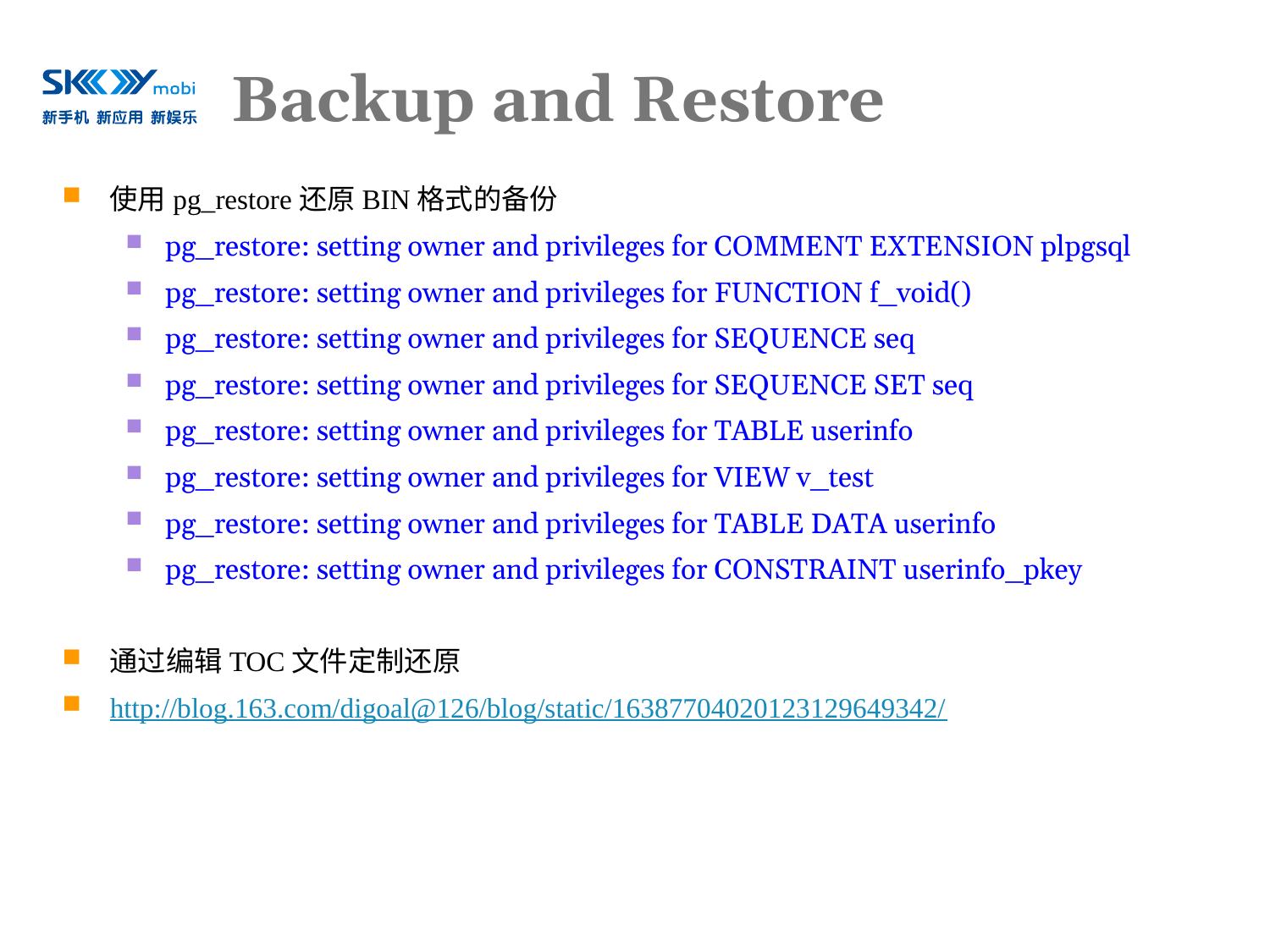

# Backup and Restore
使用pg_restore还原BIN格式的备份
pg_restore: setting owner and privileges for COMMENT EXTENSION plpgsql
pg_restore: setting owner and privileges for FUNCTION f_void()
pg_restore: setting owner and privileges for SEQUENCE seq
pg_restore: setting owner and privileges for SEQUENCE SET seq
pg_restore: setting owner and privileges for TABLE userinfo
pg_restore: setting owner and privileges for VIEW v_test
pg_restore: setting owner and privileges for TABLE DATA userinfo
pg_restore: setting owner and privileges for CONSTRAINT userinfo_pkey

通过编辑TOC文件定制还原
http://blog.163.com/digoal@126/blog/static/16387704020123129649342/